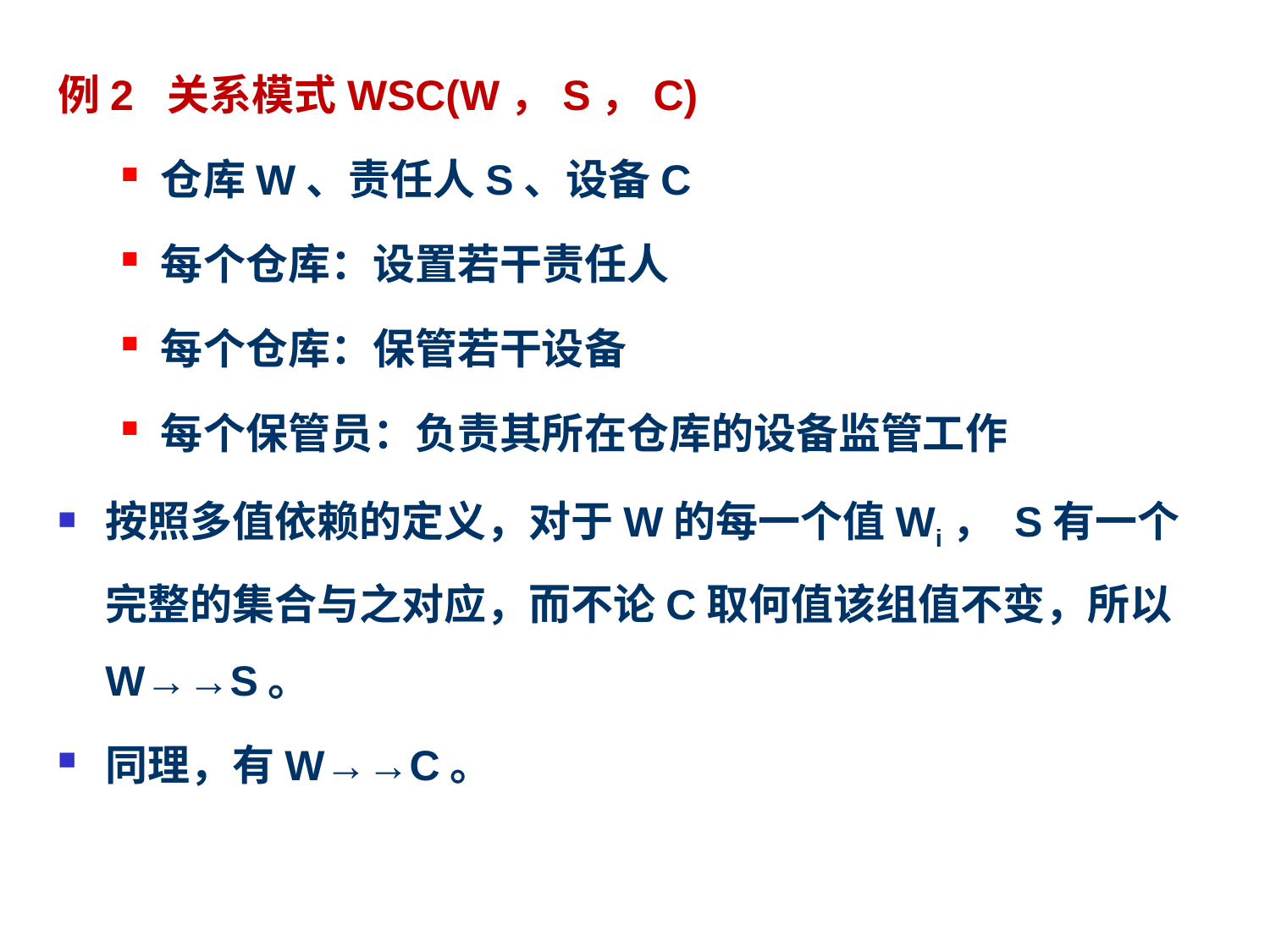

例2  关系模式WSC(W，S，C)
仓库W、责任人S、设备C
每个仓库：设置若干责任人
每个仓库：保管若干设备
每个保管员：负责其所在仓库的设备监管工作
按照多值依赖的定义，对于W的每一个值Wi， S有一个完整的集合与之对应，而不论C取何值该组值不变，所以 W→→S。
同理，有W→→C。